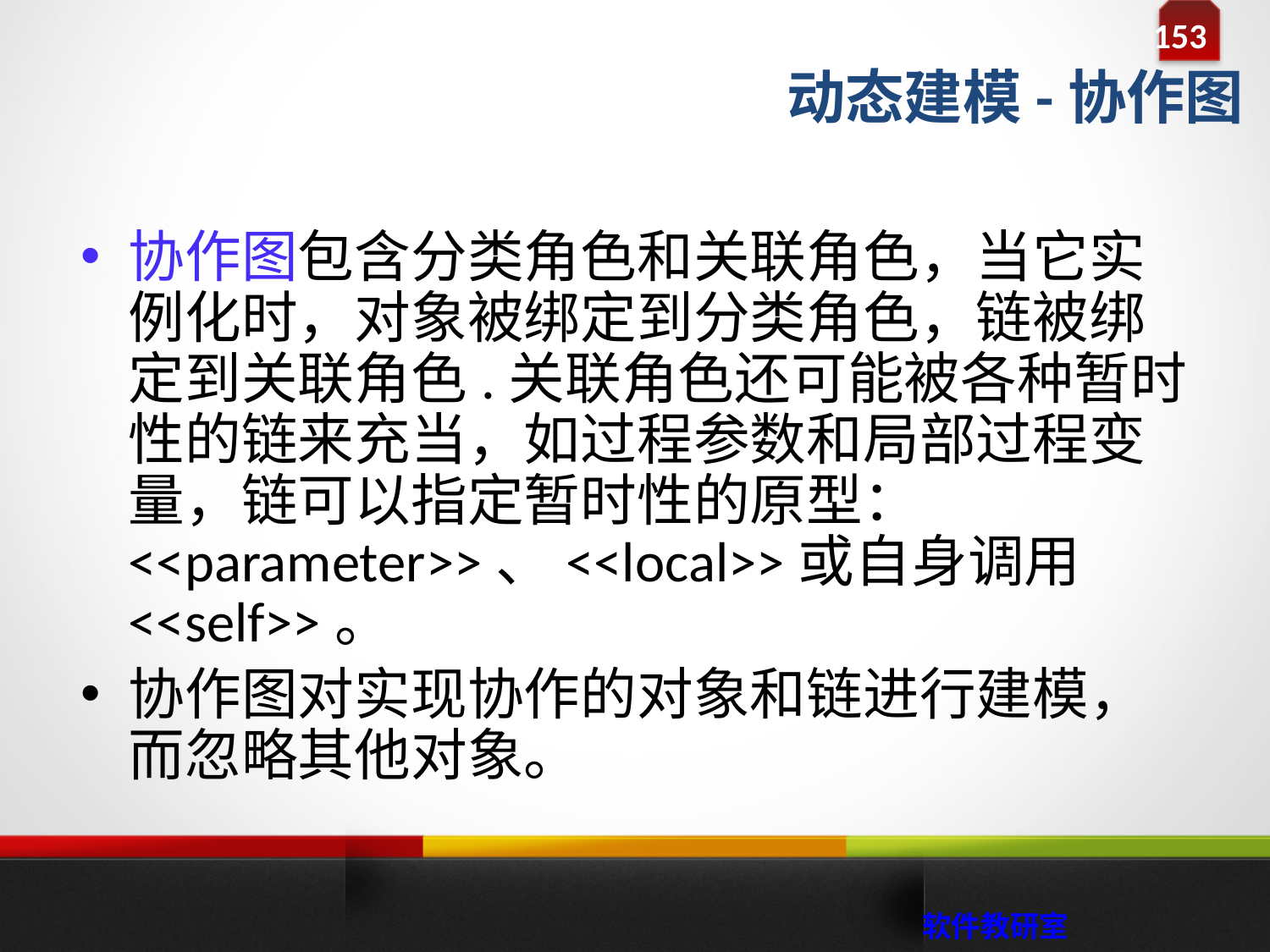

动态建模-协作图
协作图包含分类角色和关联角色，当它实例化时，对象被绑定到分类角色，链被绑定到关联角色.关联角色还可能被各种暂时性的链来充当，如过程参数和局部过程变量，链可以指定暂时性的原型：<<parameter>>、<<local>>或自身调用<<self>>。
协作图对实现协作的对象和链进行建模，而忽略其他对象。
                                     软件教研室